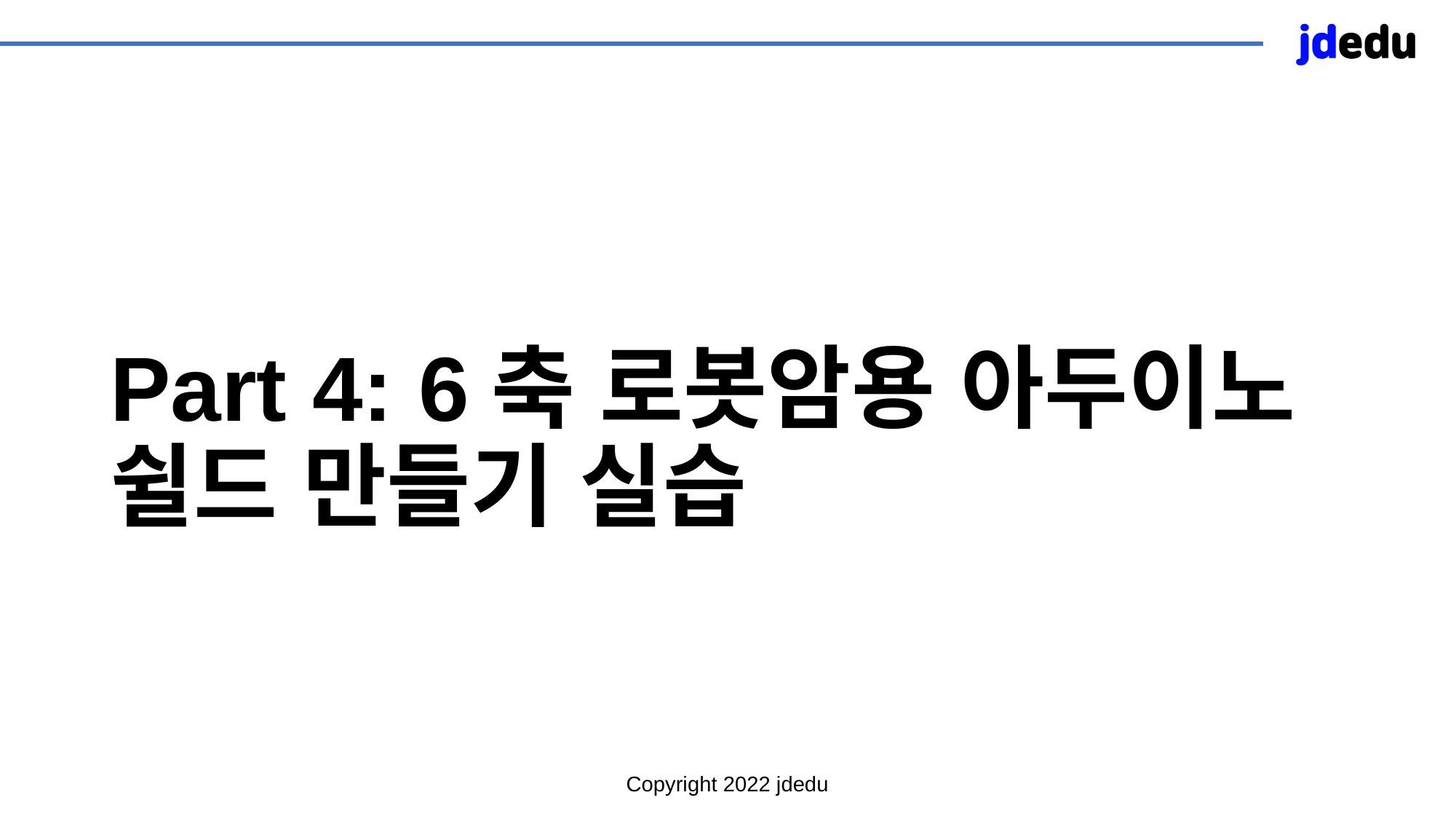

# Part 4: 6축 로봇암용 아두이노 쉴드 만들기 실습